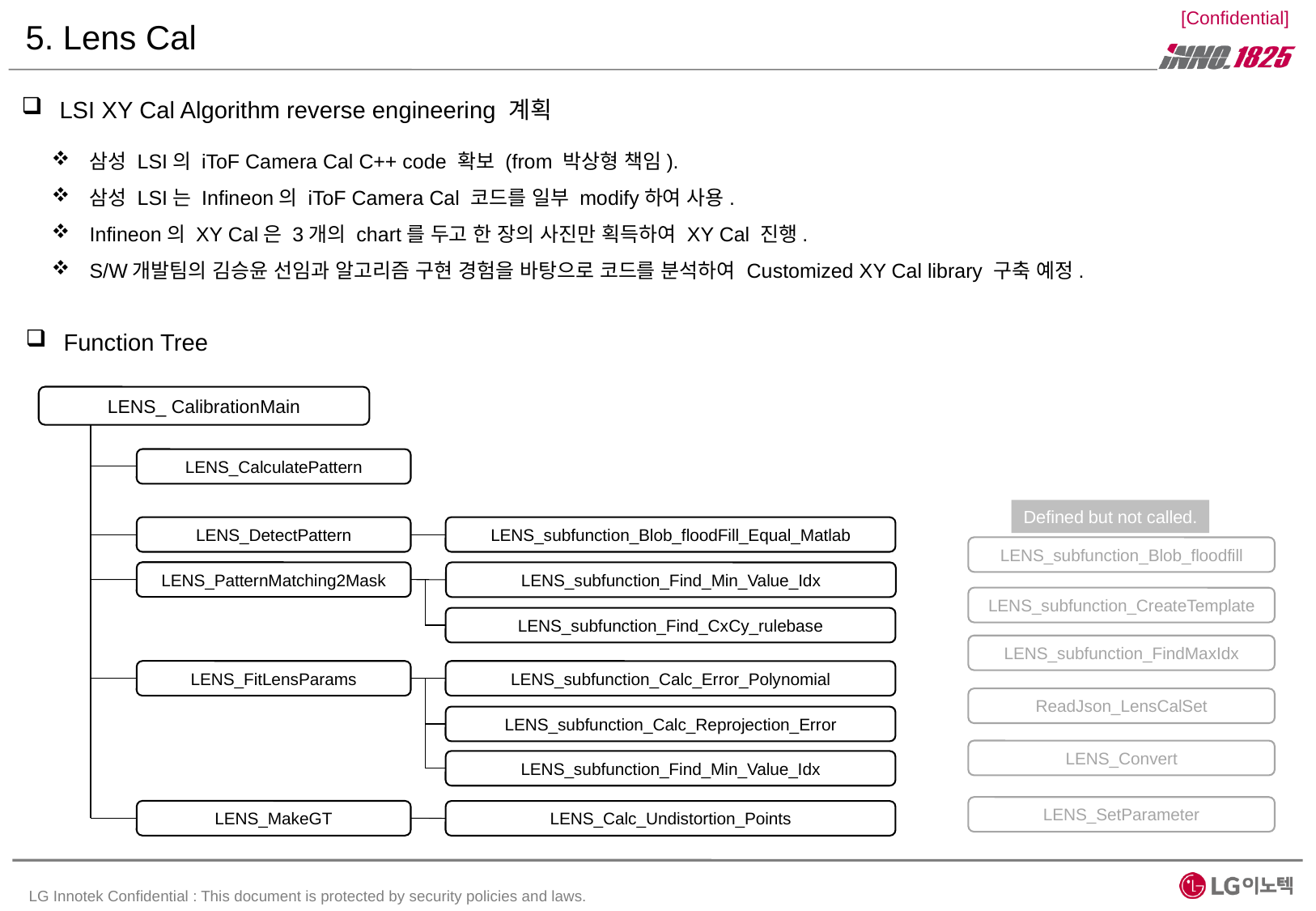

# 5. Lens Cal

LSI XY Cal Algorithm reverse engineering 계획
삼성 LSI의 iToF Camera Cal C++ code 확보 (from 박상형 책임).
삼성 LSI는 Infineon의 iToF Camera Cal 코드를 일부 modify하여 사용.
Infineon의 XY Cal은 3개의 chart를 두고 한 장의 사진만 획득하여 XY Cal 진행.
S/W개발팀의 김승윤 선임과 알고리즘 구현 경험을 바탕으로 코드를 분석하여 Customized XY Cal library 구축 예정.
Function Tree
LENS_ CalibrationMain
LENS_CalculatePattern
Defined but not called.
LENS_DetectPattern
LENS_subfunction_Blob_floodFill_Equal_Matlab
LENS_subfunction_Blob_floodfill
LENS_PatternMatching2Mask
LENS_subfunction_Find_Min_Value_Idx
LENS_subfunction_CreateTemplate
LENS_subfunction_Find_CxCy_rulebase
LENS_subfunction_FindMaxIdx
LENS_FitLensParams
LENS_subfunction_Calc_Error_Polynomial
ReadJson_LensCalSet
LENS_subfunction_Calc_Reprojection_Error
LENS_Convert
LENS_subfunction_Find_Min_Value_Idx
LENS_SetParameter
LENS_MakeGT
LENS_Calc_Undistortion_Points